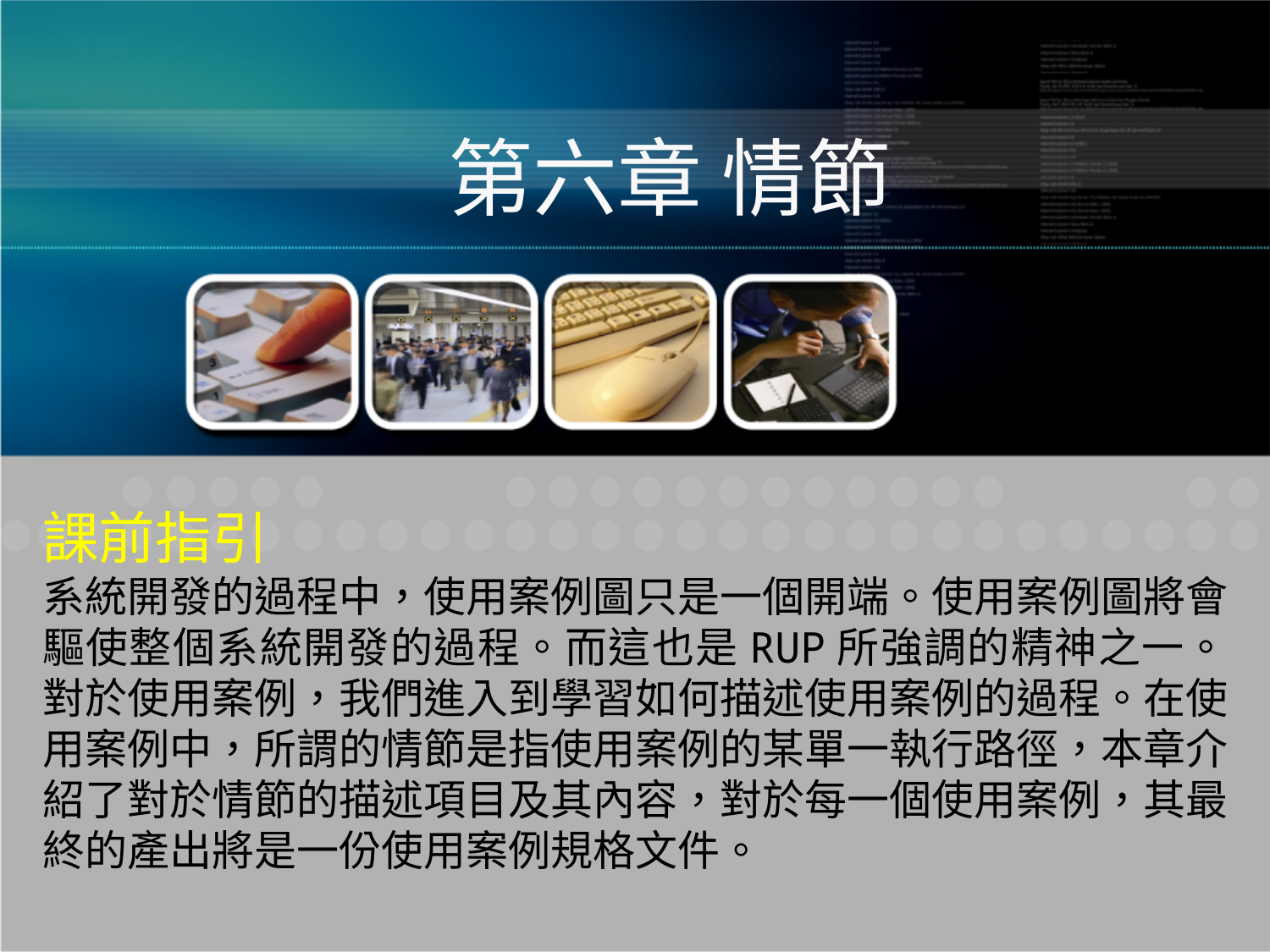

第六章 情節
課前指引
系統開發的過程中，使用案例圖只是一個開端。使用案例圖將會驅使整個系統開發的過程。而這也是RUP所強調的精神之一。對於使用案例，我們進入到學習如何描述使用案例的過程。在使用案例中，所謂的情節是指使用案例的某單一執行路徑，本章介紹了對於情節的描述項目及其內容，對於每一個使用案例，其最終的產出將是一份使用案例規格文件。